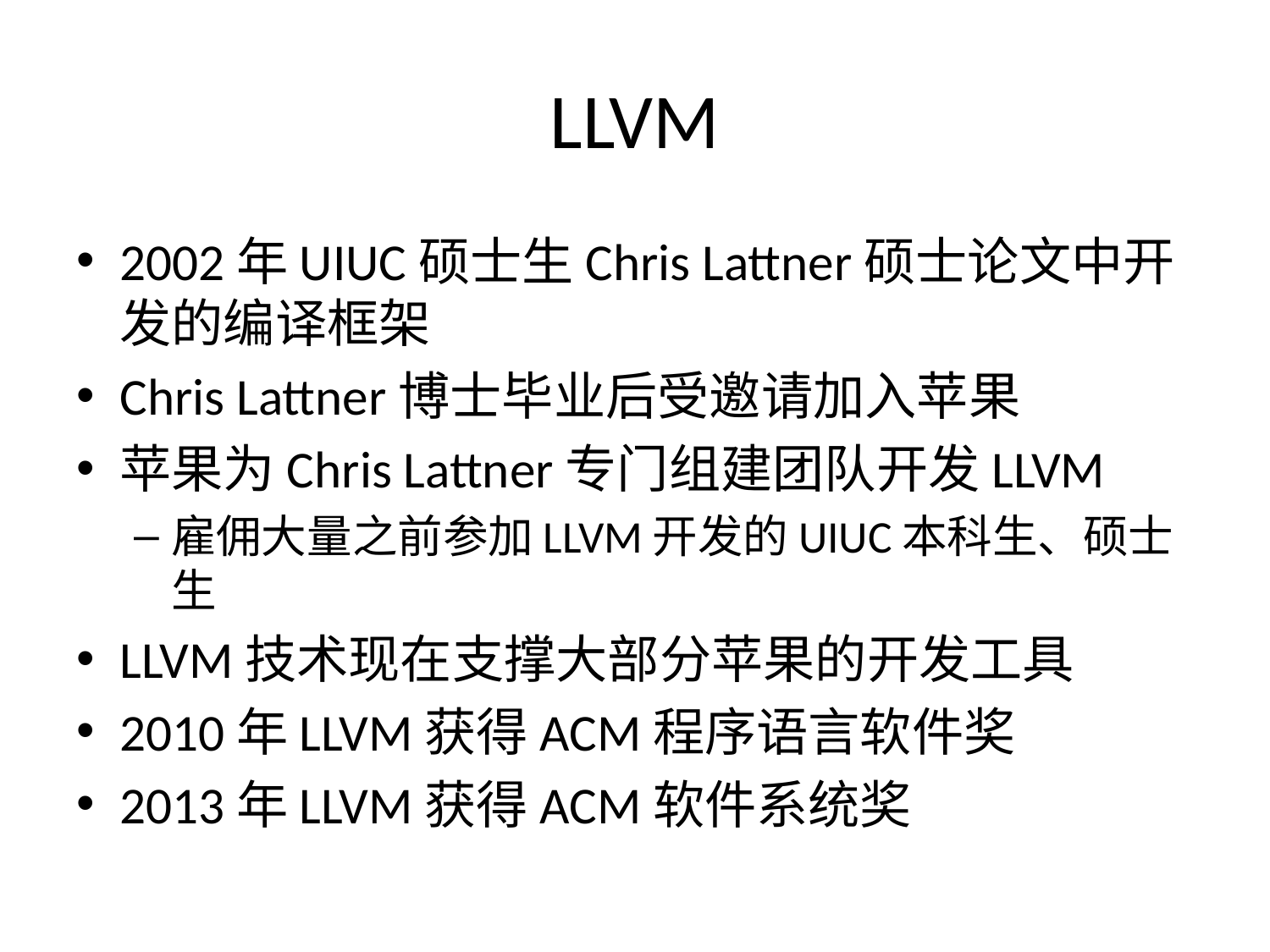

# LLVM
2002年UIUC硕士生Chris Lattner硕士论文中开发的编译框架
Chris Lattner博士毕业后受邀请加入苹果
苹果为Chris Lattner专门组建团队开发LLVM
雇佣大量之前参加LLVM开发的UIUC本科生、硕士生
LLVM技术现在支撑大部分苹果的开发工具
2010年LLVM获得ACM程序语言软件奖
2013年LLVM获得ACM软件系统奖